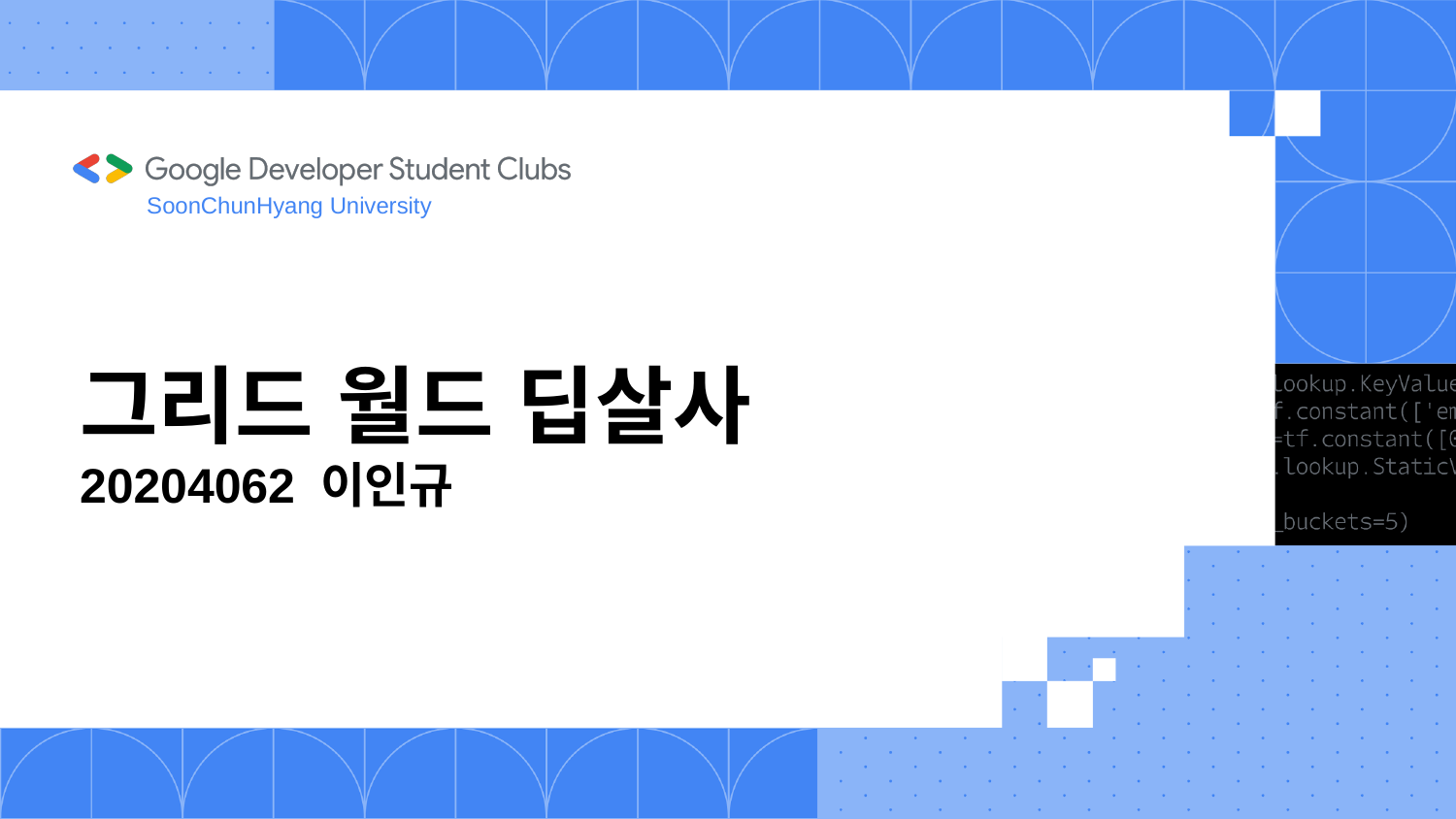

SoonChunHyang University
# 그리드 월드 딥살사 20204062 이인규